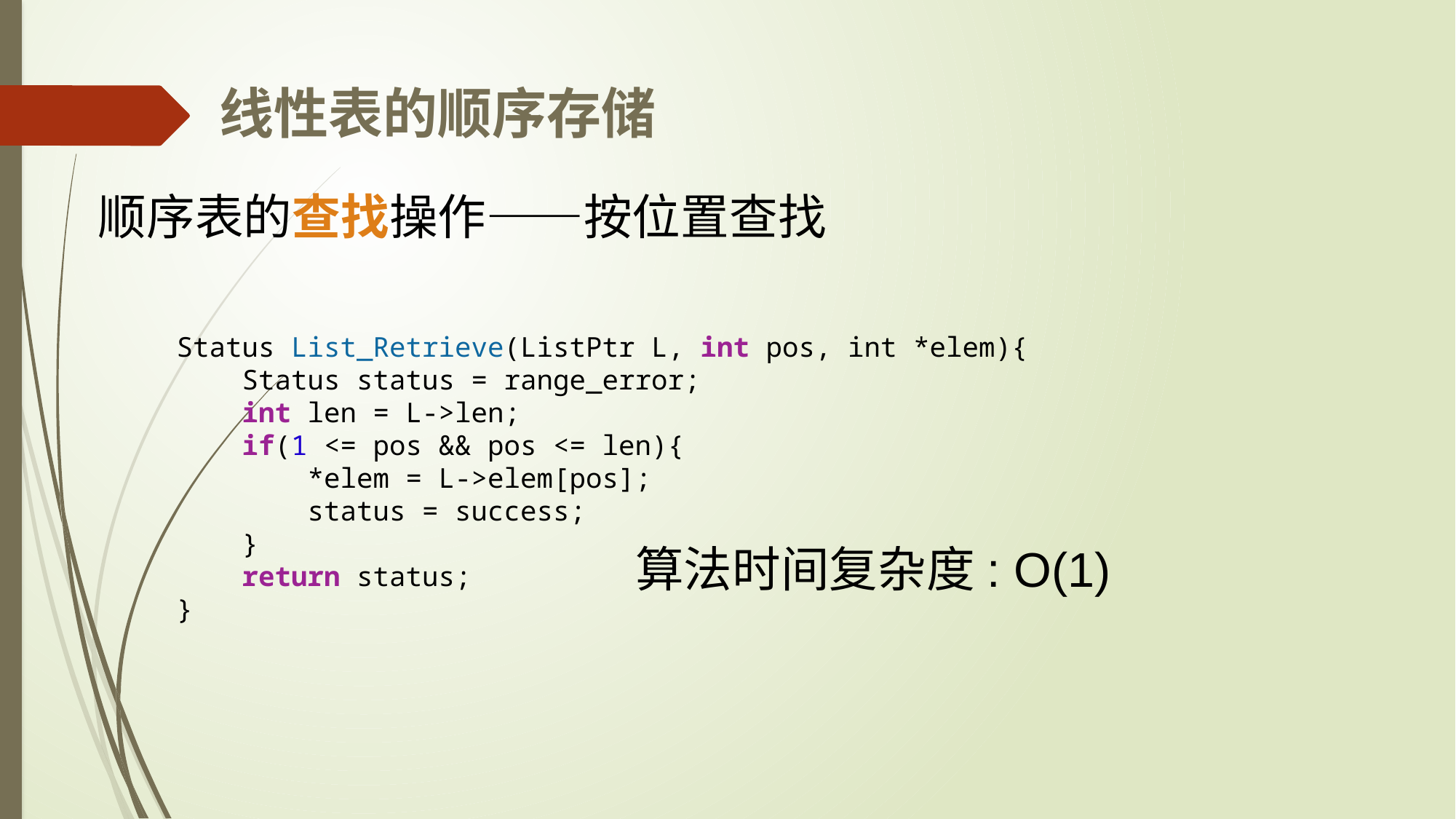

线性表的顺序存储
顺序表的查找操作——按位置查找
Status List_Retrieve(ListPtr L, int pos, int *elem){
    Status status = range_error;
    int len = L->len;
    if(1 <= pos && pos <= len){
        *elem = L->elem[pos];
        status = success;
    }
    return status;
}
算法时间复杂度: O(1)